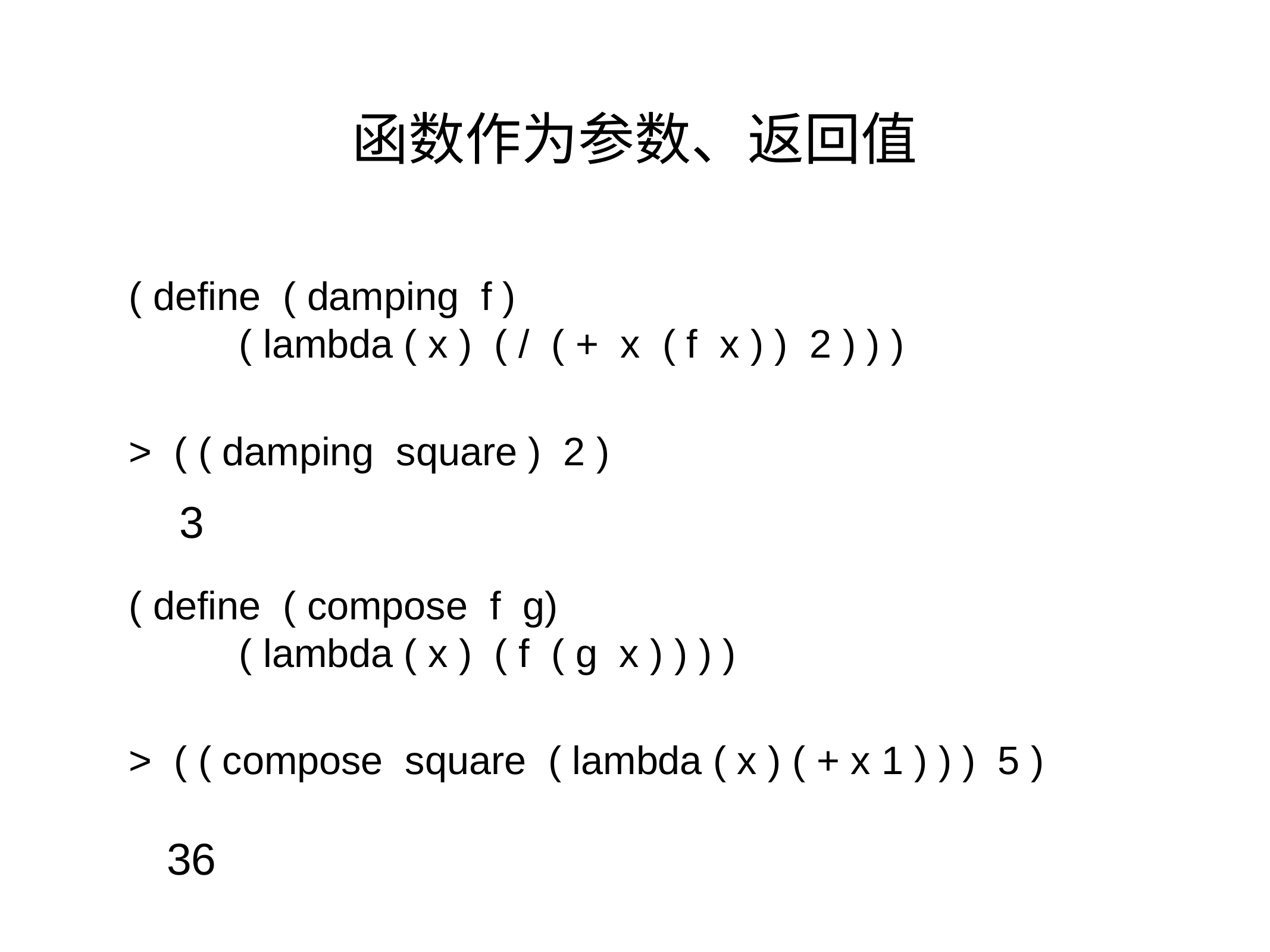

# 函数作为参数、返回值
( define  ( damping  f )
          ( lambda ( x )  ( /  ( +  x  ( f  x ) )  2 ) ) )
>  ( ( damping  square )  2 )
3
( define  ( compose  f  g)
          ( lambda ( x )  ( f  ( g  x ) ) ) )
>  ( ( compose  square  ( lambda ( x ) ( + x 1 ) ) )  5 )
36